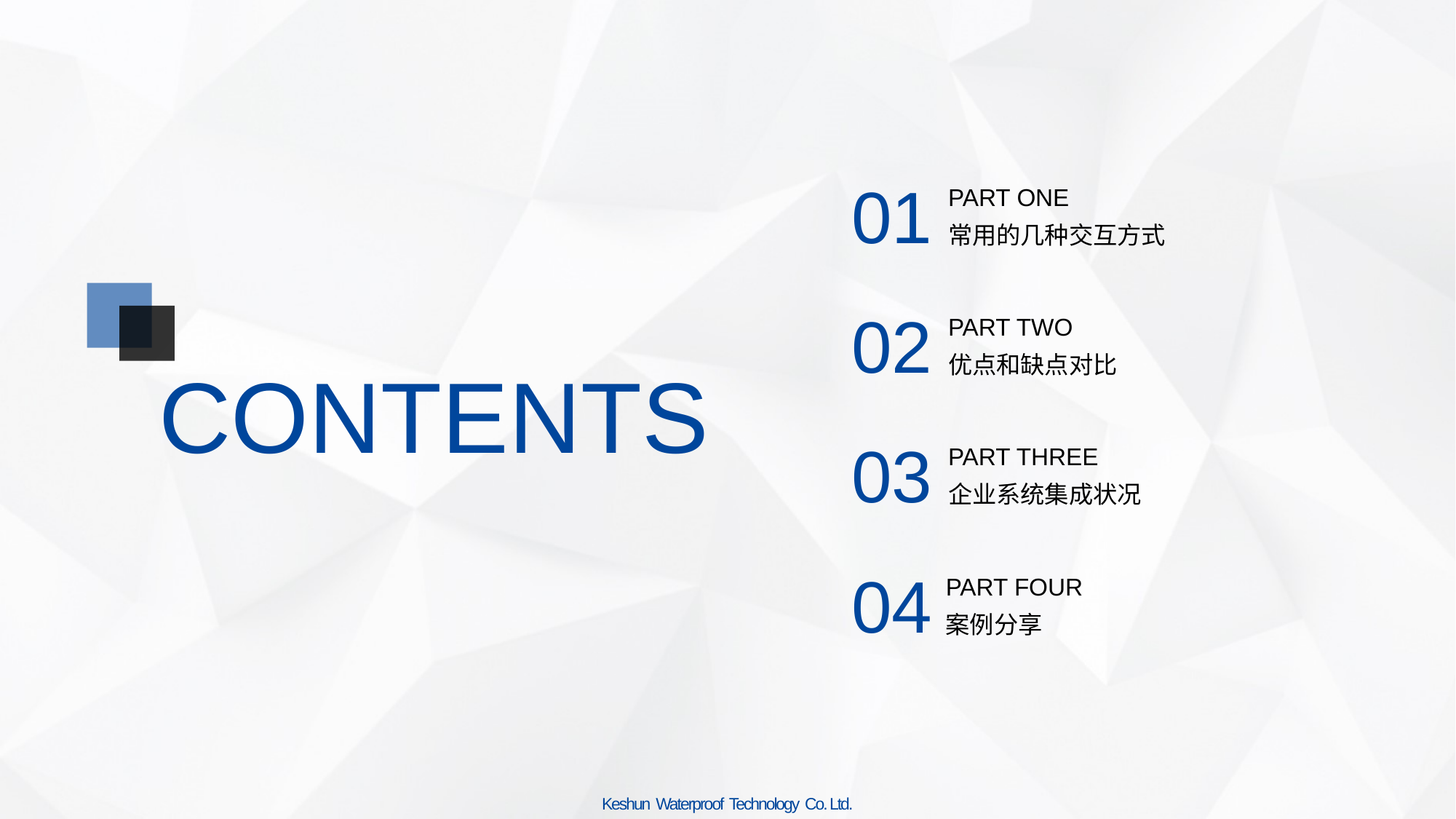

01
PART ONE
常用的几种交互方式
02
PART TWO
优点和缺点对比
03
PART THREE
企业系统集成状况
04
PART FOUR
案例分享

CONTENTS